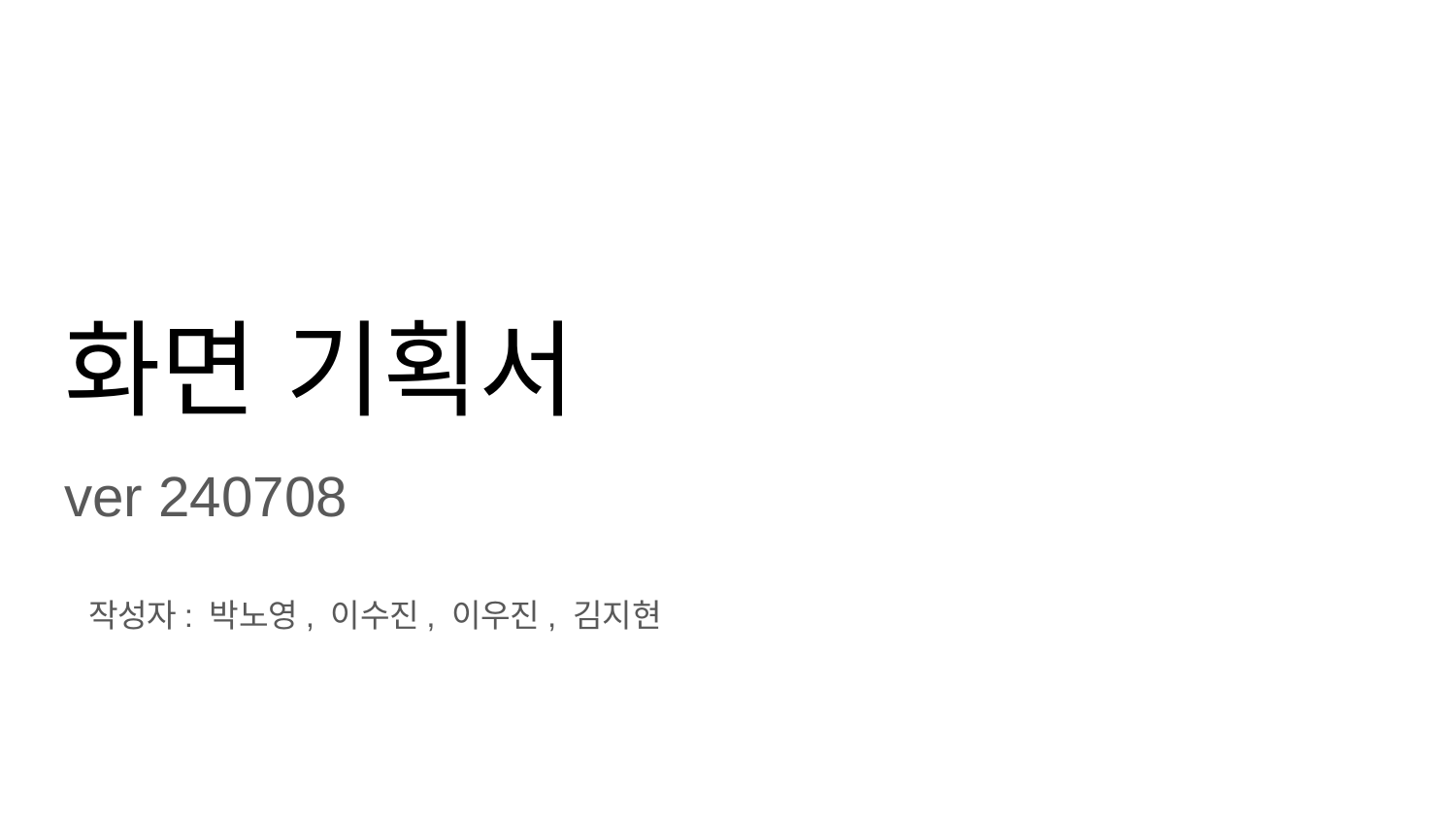

# 화면 기획서
ver 240708
작성자: 박노영, 이수진, 이우진, 김지현